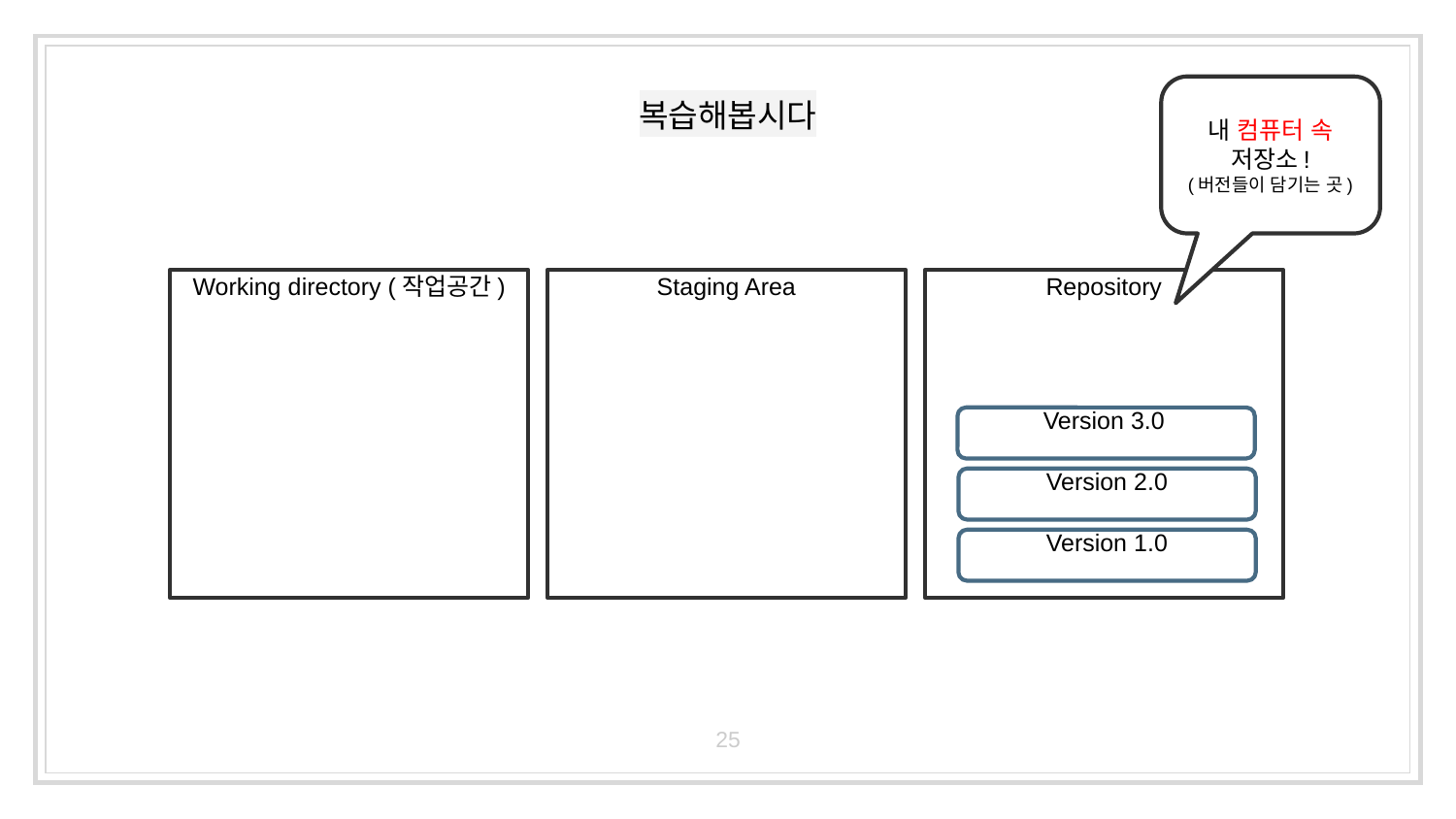

# 복습해봅시다
내 컴퓨터 속
저장소!
(버전들이 담기는 곳)

Working directory (작업공간)

Repository

Version 3.0

Version 2.0

Version 1.0

Staging Area

25